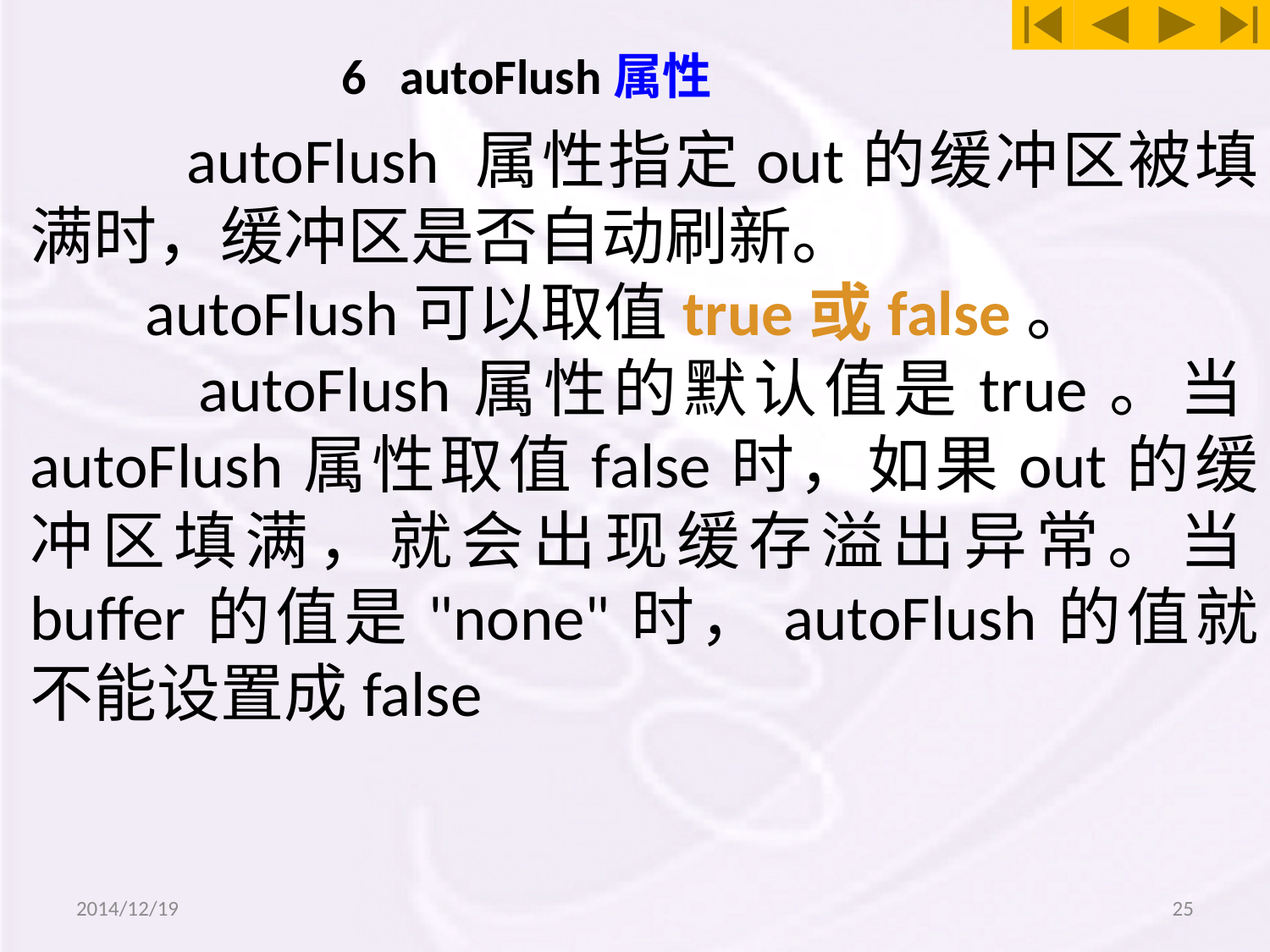

# 6   autoFlush属性
         autoFlush 属性指定out的缓冲区被填满时，缓冲区是否自动刷新。
        autoFlush可以取值true或false。
        autoFlush属性的默认值是true。当autoFlush属性取值false时，如果out的缓冲区填满，就会出现缓存溢出异常。当buffer的值是"none"时，autoFlush的值就不能设置成false
2014/12/19
25